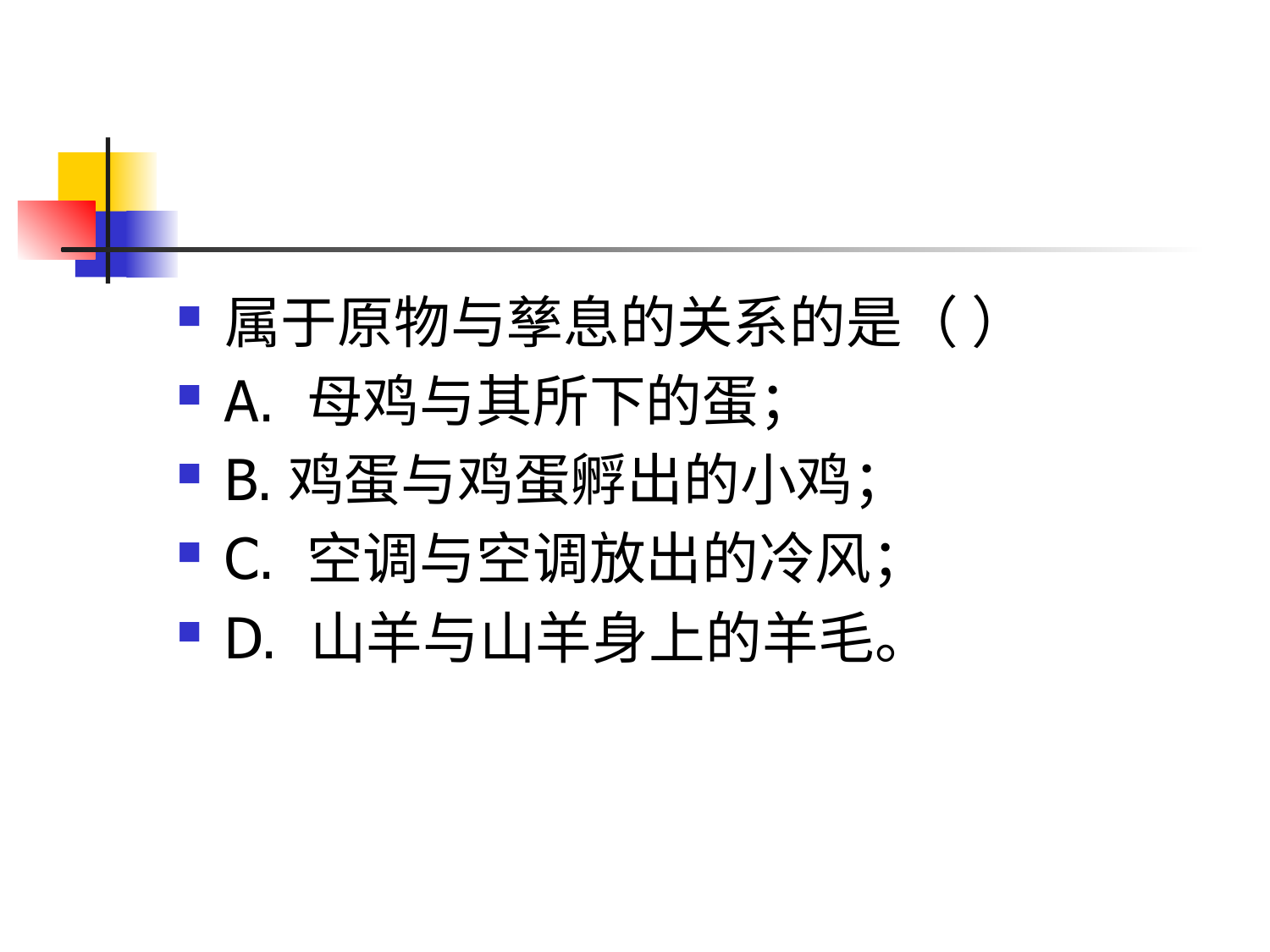

#
属于原物与孳息的关系的是（ ）
A. 母鸡与其所下的蛋；
B.鸡蛋与鸡蛋孵出的小鸡；
C. 空调与空调放出的冷风；
D. 山羊与山羊身上的羊毛。